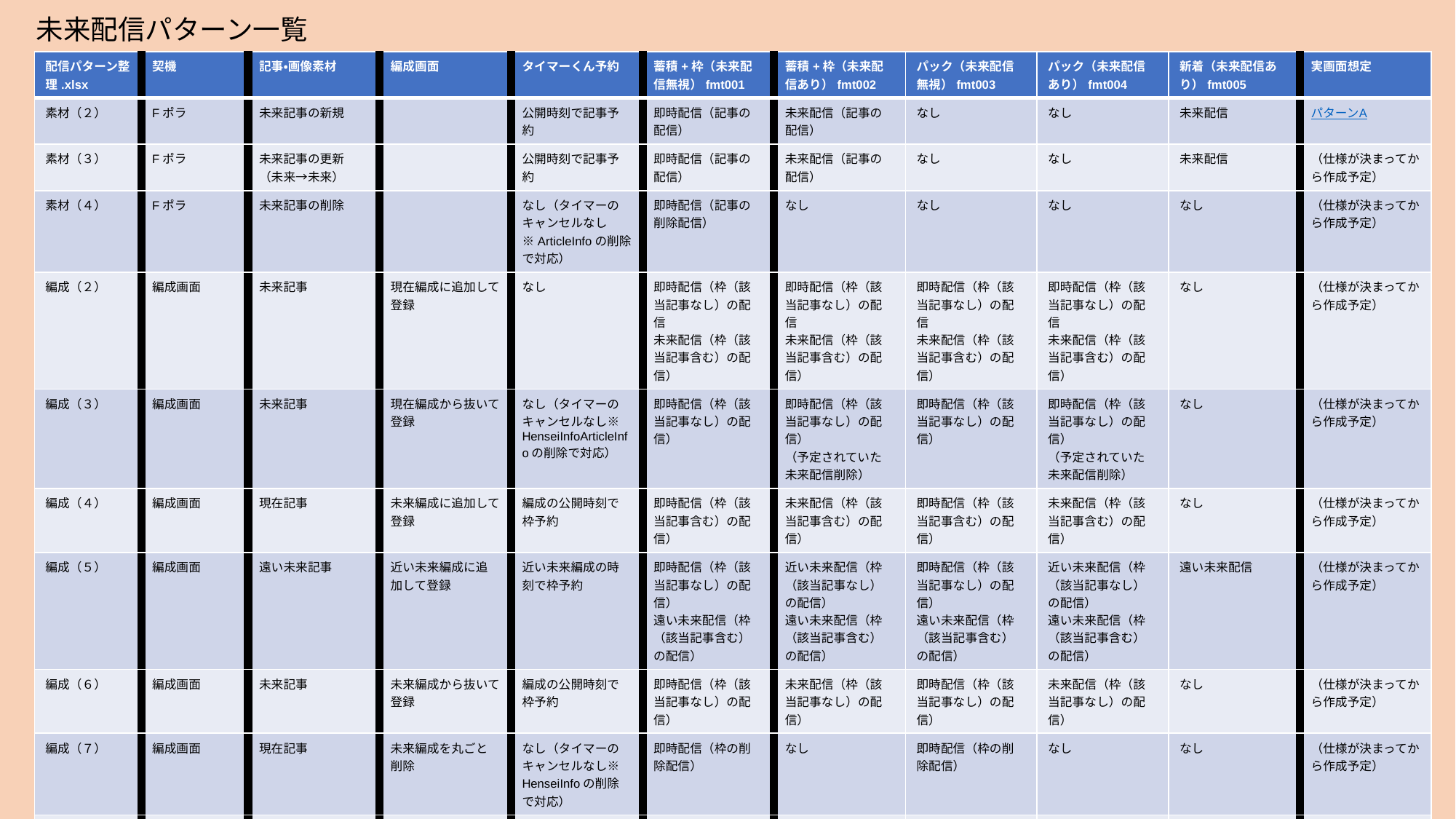

未来配信パターン一覧
| 配信パターン整理.xlsx | 契機 | 記事・画像素材 | 編成画面 | タイマーくん予約 | 蓄積+枠（未来配信無視）fmt001 | 蓄積+枠（未来配信あり）fmt002 | パック（未来配信無視）fmt003 | パック（未来配信あり）fmt004 | 新着（未来配信あり）fmt005 | 実画面想定 |
| --- | --- | --- | --- | --- | --- | --- | --- | --- | --- | --- |
| 素材（２） | Fポラ | 未来記事の新規 |  | 公開時刻で記事予約 | 即時配信（記事の配信） | 未来配信（記事の配信） | なし | なし | 未来配信 | パターンA |
| 素材（３） | Fポラ | 未来記事の更新 （未来→未来） |  | 公開時刻で記事予約 | 即時配信（記事の配信） | 未来配信（記事の配信） | なし | なし | 未来配信 | （仕様が決まってから作成予定） |
| 素材（４） | Fポラ | 未来記事の削除 |  | なし（タイマーのキャンセルなし※ArticleInfoの削除で対応） | 即時配信（記事の削除配信） | なし | なし | なし | なし | （仕様が決まってから作成予定） |
| 編成（２） | 編成画面 | 未来記事 | 現在編成に追加して登録 | なし | 即時配信（枠（該当記事なし）の配信 未来配信（枠（該当記事含む）の配信） | 即時配信（枠（該当記事なし）の配信 未来配信（枠（該当記事含む）の配信） | 即時配信（枠（該当記事なし）の配信 未来配信（枠（該当記事含む）の配信） | 即時配信（枠（該当記事なし）の配信 未来配信（枠（該当記事含む）の配信） | なし | （仕様が決まってから作成予定） |
| 編成（３） | 編成画面 | 未来記事 | 現在編成から抜いて登録 | なし（タイマーのキャンセルなし※HenseiInfoArticleInfoの削除で対応） | 即時配信（枠（該当記事なし）の配信） | 即時配信（枠（該当記事なし）の配信） （予定されていた 未来配信削除） | 即時配信（枠（該当記事なし）の配信） | 即時配信（枠（該当記事なし）の配信） （予定されていた 未来配信削除） | なし | （仕様が決まってから作成予定） |
| 編成（４） | 編成画面 | 現在記事 | 未来編成に追加して登録 | 編成の公開時刻で枠予約 | 即時配信（枠（該当記事含む）の配信） | 未来配信（枠（該当記事含む）の配信） | 即時配信（枠（該当記事含む）の配信） | 未来配信（枠（該当記事含む）の配信） | なし | （仕様が決まってから作成予定） |
| 編成（５） | 編成画面 | 遠い未来記事 | 近い未来編成に追加して登録 | 近い未来編成の時刻で枠予約 | 即時配信（枠（該当記事なし）の配信） 遠い未来配信（枠（該当記事含む）の配信） | 近い未来配信（枠（該当記事なし）の配信） 遠い未来配信（枠（該当記事含む）の配信） | 即時配信（枠（該当記事なし）の配信） 遠い未来配信（枠（該当記事含む）の配信） | 近い未来配信（枠（該当記事なし）の配信） 遠い未来配信（枠（該当記事含む）の配信） | 遠い未来配信 | （仕様が決まってから作成予定） |
| 編成（６） | 編成画面 | 未来記事 | 未来編成から抜いて登録 | 編成の公開時刻で枠予約 | 即時配信（枠（該当記事なし）の配信） | 未来配信（枠（該当記事なし）の配信） | 即時配信（枠（該当記事なし）の配信） | 未来配信（枠（該当記事なし）の配信） | なし | （仕様が決まってから作成予定） |
| 編成（７） | 編成画面 | 現在記事 | 未来編成を丸ごと削除 | なし（タイマーのキャンセルなし※HenseiInfoの削除で対応） | 即時配信（枠の削除配信） | なし | 即時配信（枠の削除配信） | なし | なし | （仕様が決まってから作成予定） |
| ※ | 編成画面 | 未来記事+現在記事 | 未来編成を丸ごと削除 | なし | 即時配信（枠（現在記事のみ）の削除配信） | なし | 即時配信（枠（現在記事のみ）の削除配信） | なし | なし | （仕様が決まってから作成予定） |
| 編成（９） | Fポラ | 未来記事の更新 （未来→未来） | 現在編成に挿さっている状態 | なし | 即時配信（記事+枠（該当記事なし）の配信） 未来配信（枠（該当記事含む）の配信 | 即時配信（枠（該当記事なし）の配信） 未来配信（記事+枠（該当記事含む）の配信 | 即時配信（枠（該当記事なし）の配信） 未来配信（枠（該当記事含む）の配信 | 即時配信（枠（該当記事なし）の配信） 未来配信（枠（該当記事含む）の配信 | 未来配信 | （仕様が決まってから作成予定） |